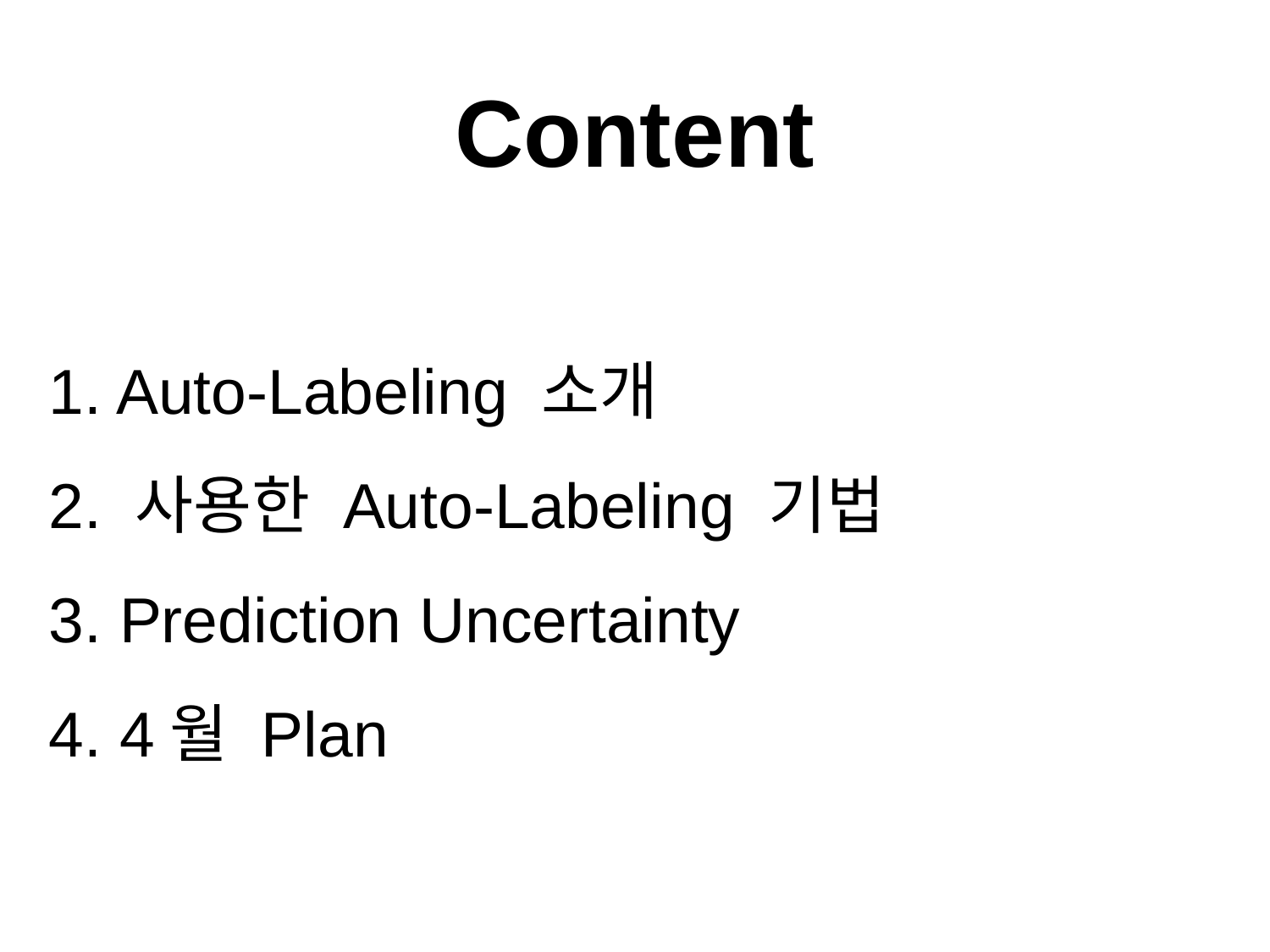

Content
# 1. Auto-Labeling 소개 2. 사용한 Auto-Labeling 기법 3. Prediction Uncertainty 4. 4월 Plan